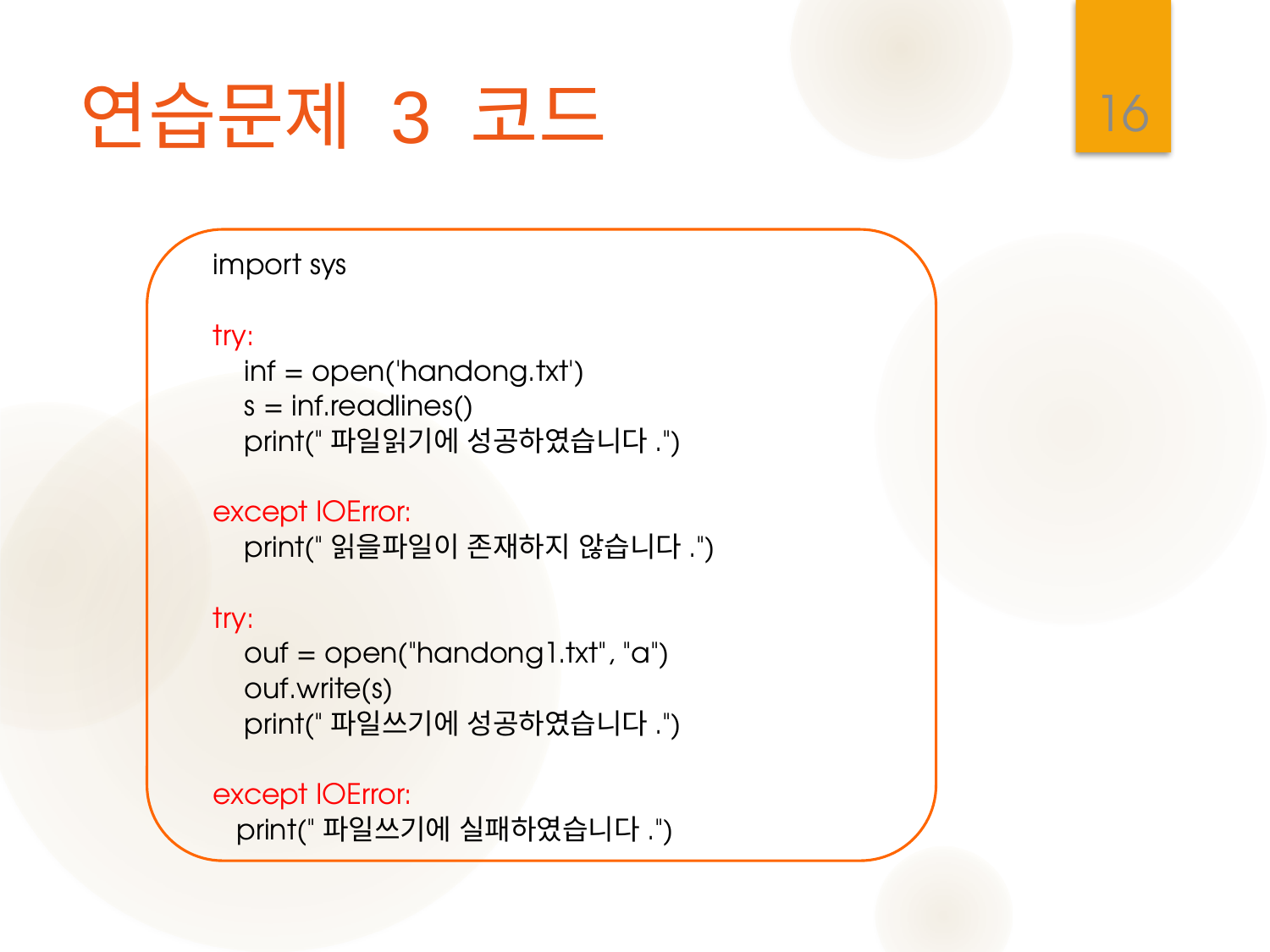

16
# 연습문제 3 코드

import sys

try:
    inf = open('handong.txt')
    s = inf.readlines()
    print("파일읽기에 성공하였습니다.")

except IOError:
    print("읽을파일이 존재하지 않습니다.")

try:
    ouf = open("handong1.txt", "a")
    ouf.write(s)
    print("파일쓰기에 성공하였습니다.")

except IOError:
   print("파일쓰기에 실패하였습니다.")